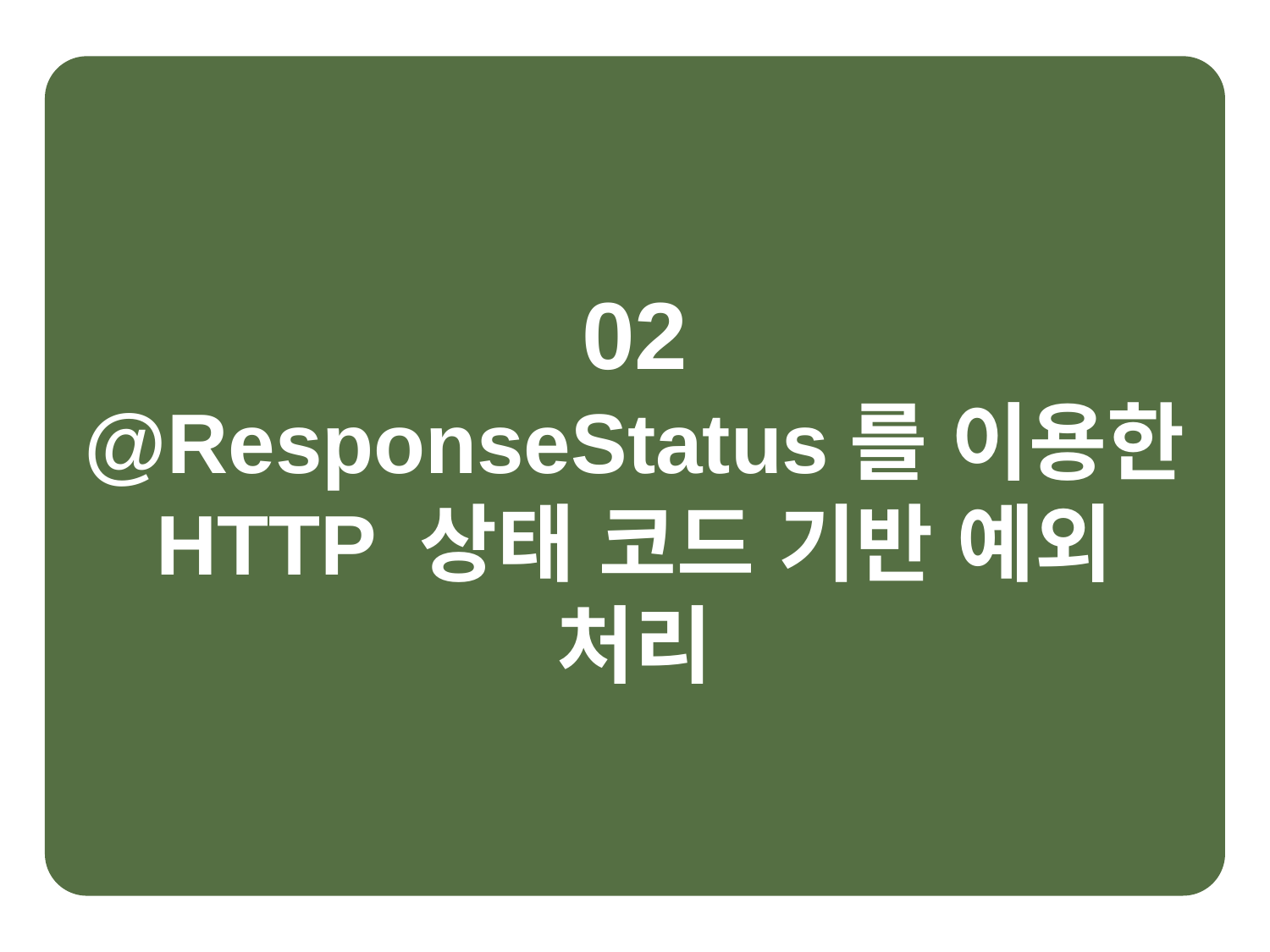

02
@ResponseStatus를 이용한 HTTP 상태 코드 기반 예외 처리